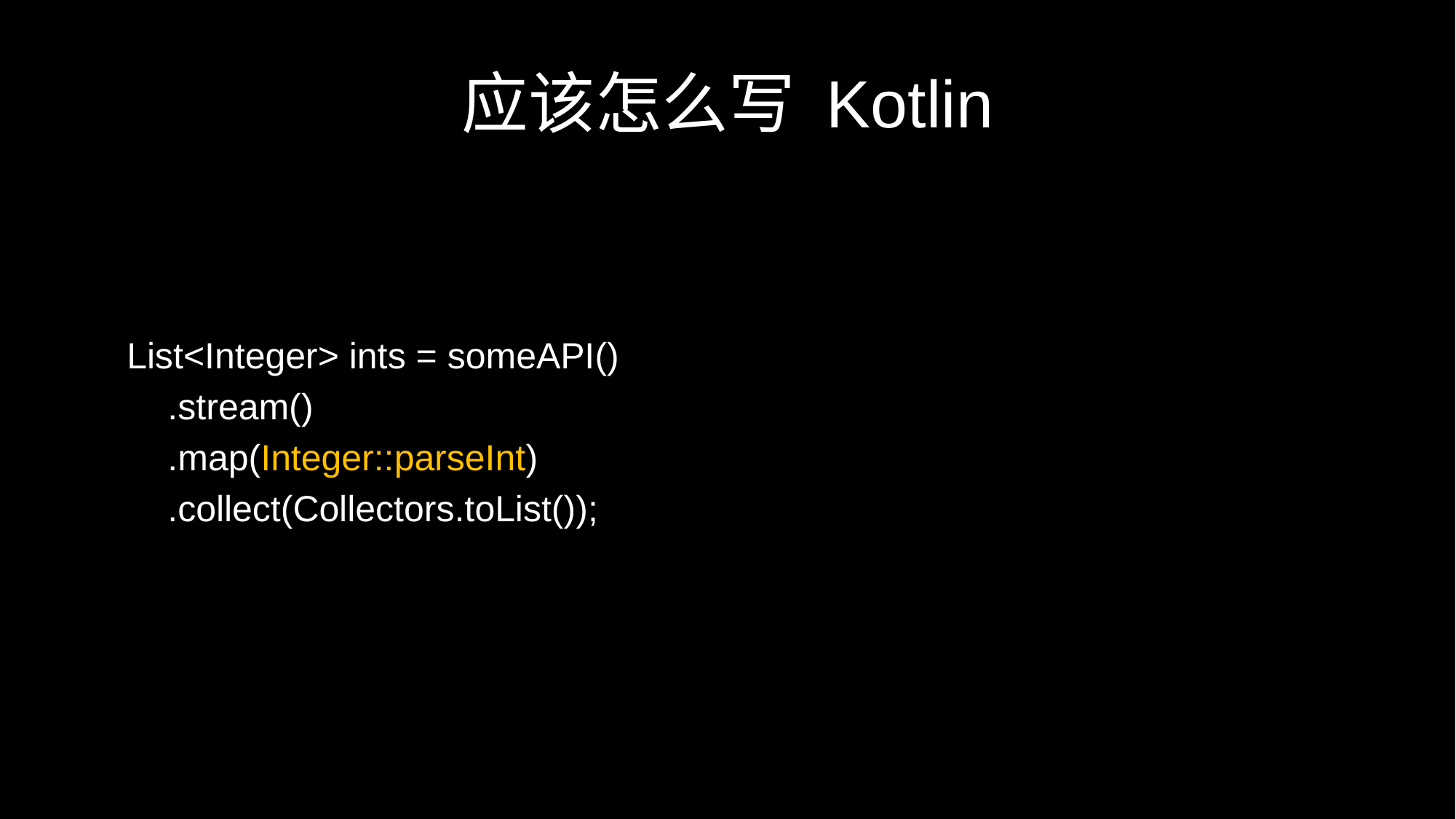

# 应该怎么写 Kotlin
List<Integer> ints = someAPI()
    .stream()
    .map(Integer::parseInt)
    .collect(Collectors.toList());